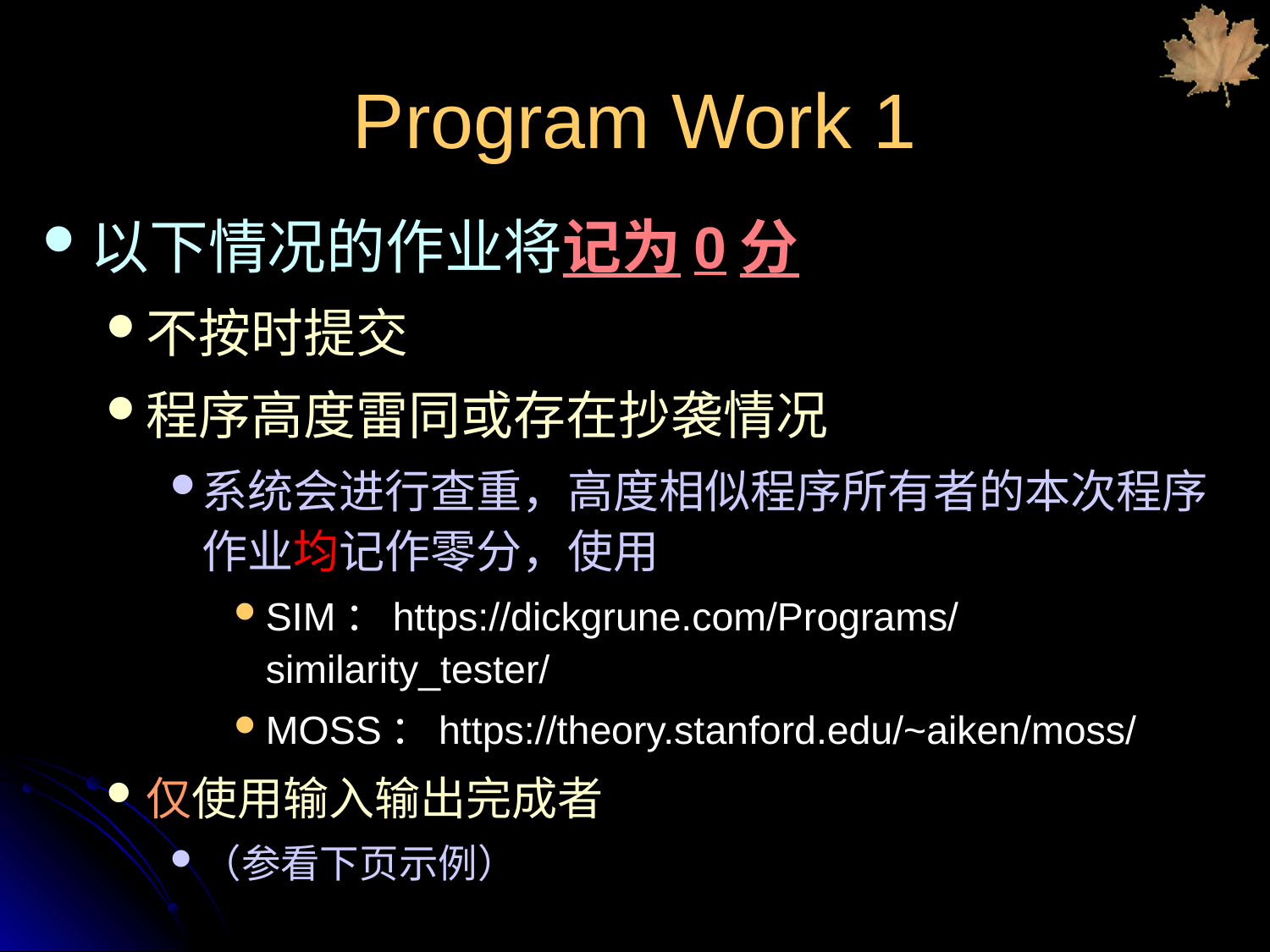

# Program Work 1
以下情况的作业将记为0分
不按时提交
程序高度雷同或存在抄袭情况
系统会进行查重，高度相似程序所有者的本次程序作业均记作零分，使用
SIM：https://dickgrune.com/Programs/similarity_tester/
MOSS：https://theory.stanford.edu/~aiken/moss/
仅使用输入输出完成者
（参看下页示例）